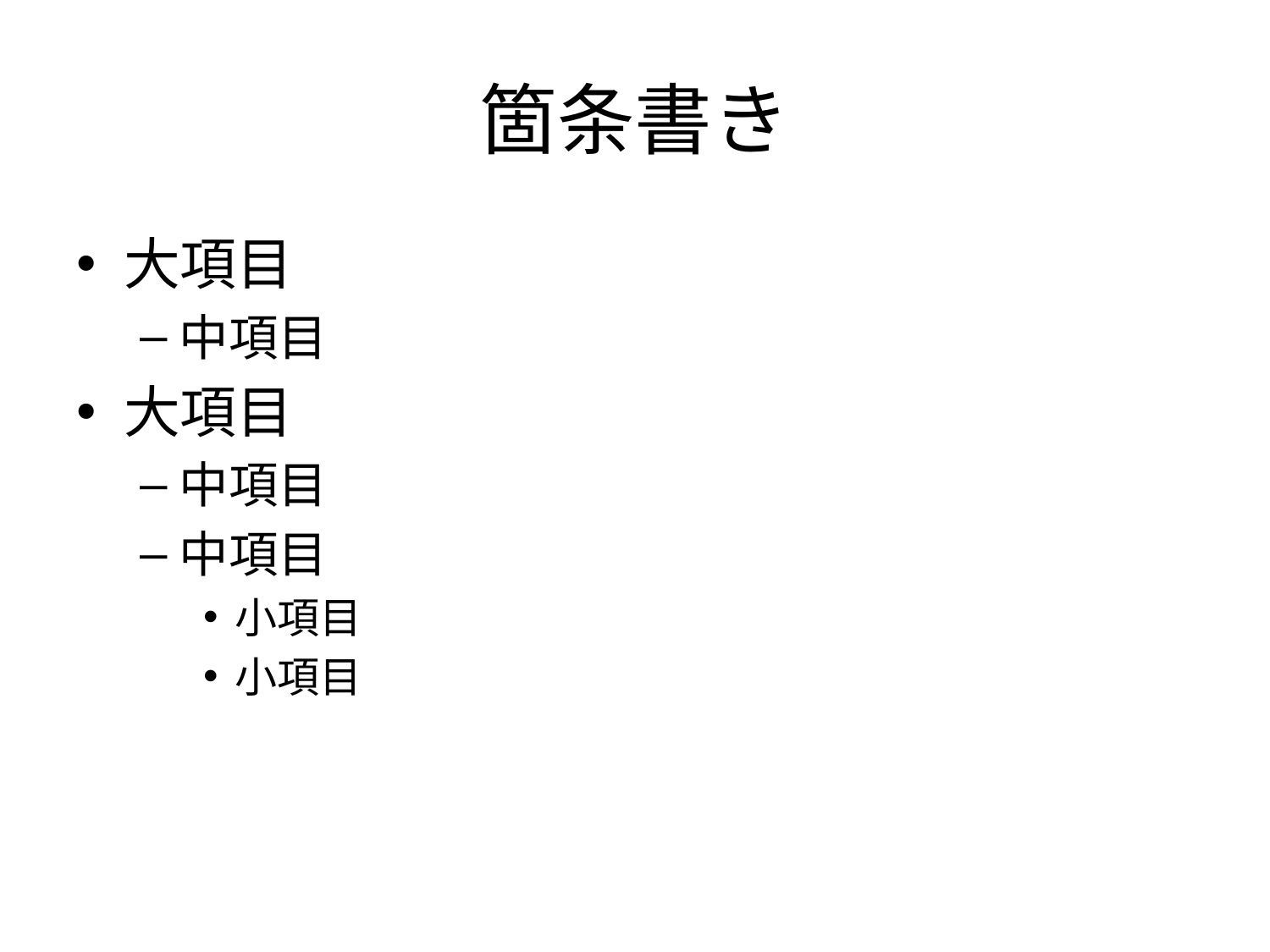

# 箇条書き
大項目
中項目
大項目
中項目
中項目
小項目
小項目